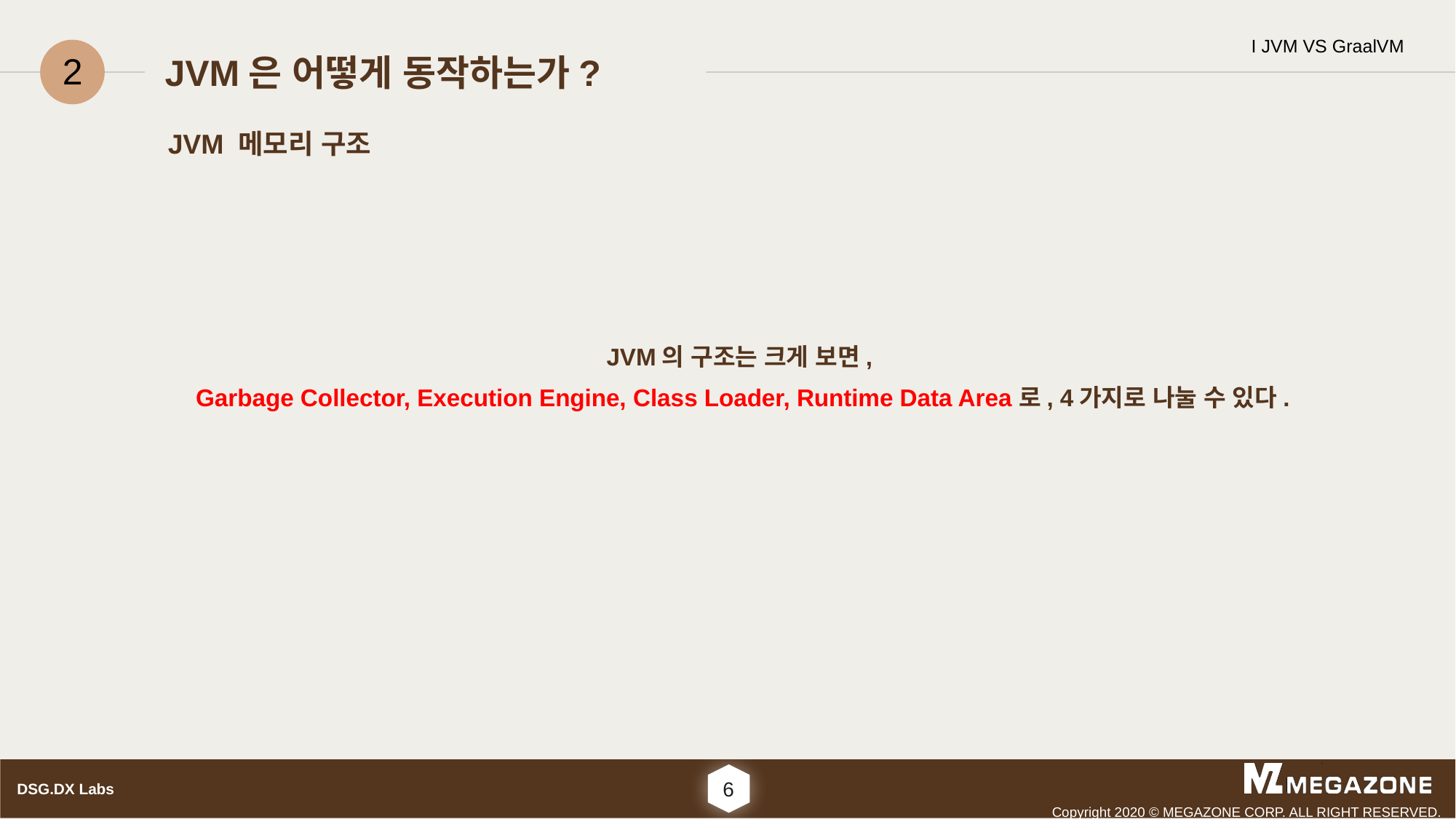

# I JVM VS GraalVM
2
JVM은 어떻게 동작하는가?
JVM 메모리 구조

JVM의 구조는 크게 보면,
Garbage Collector, Execution Engine, Class Loader, Runtime Data Area로, 4가지로 나눌 수 있다.